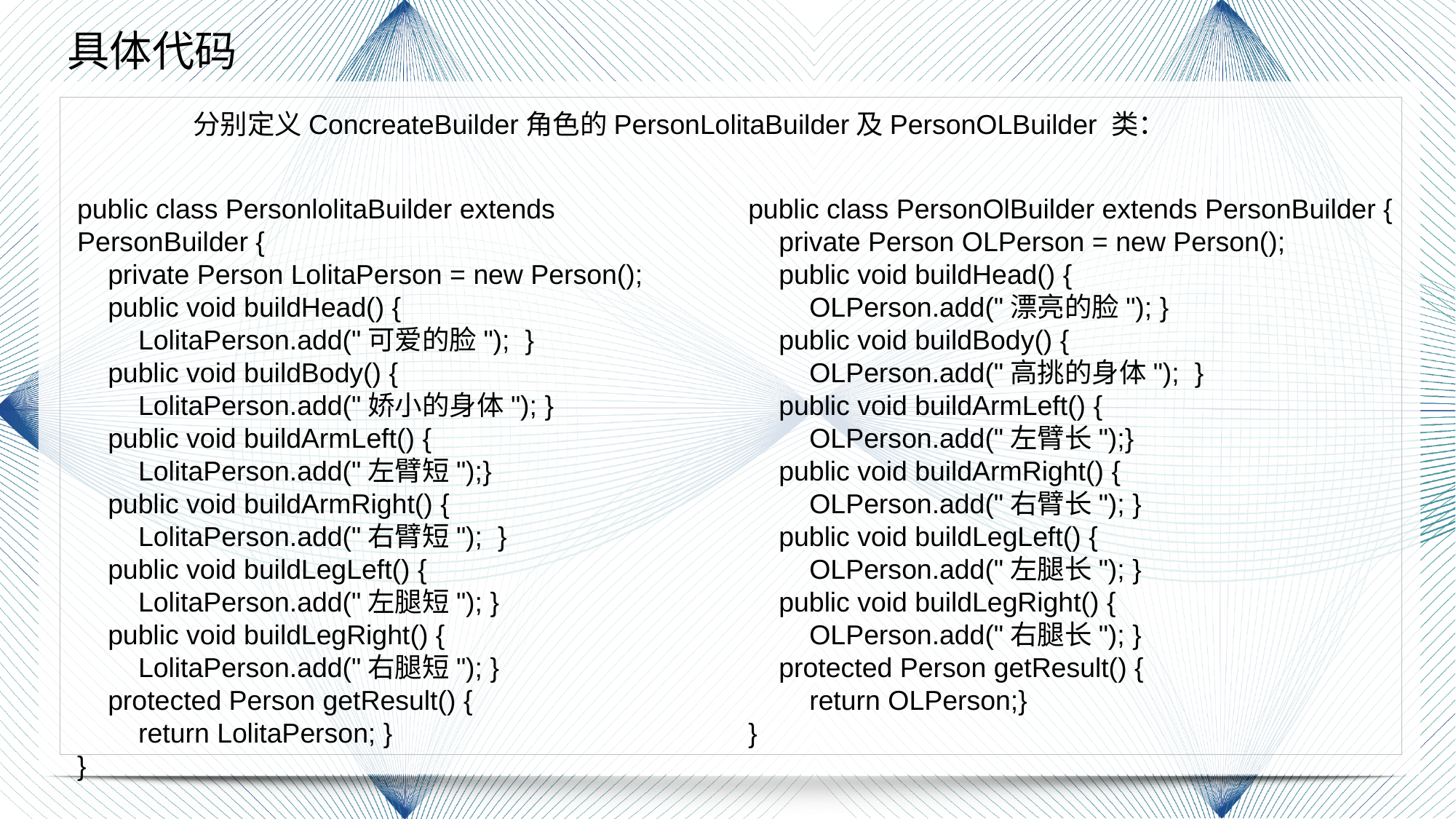

具体代码
分别定义ConcreateBuilder角色的PersonLolitaBuilder及PersonOLBuilder 类：
public class PersonlolitaBuilder extends PersonBuilder {
    private Person LolitaPerson = new Person();
    public void buildHead() {
        LolitaPerson.add("可爱的脸");  }
    public void buildBody() {
        LolitaPerson.add("娇小的身体"); }
    public void buildArmLeft() {
        LolitaPerson.add("左臂短");}
    public void buildArmRight() {
        LolitaPerson.add("右臂短");  }
    public void buildLegLeft() {
        LolitaPerson.add("左腿短"); }
    public void buildLegRight() {
        LolitaPerson.add("右腿短"); }
    protected Person getResult() {
        return LolitaPerson; }
}
public class PersonOlBuilder extends PersonBuilder {
    private Person OLPerson = new Person();
    public void buildHead() {
        OLPerson.add("漂亮的脸"); }
    public void buildBody() {
        OLPerson.add("高挑的身体");  }
    public void buildArmLeft() {
        OLPerson.add("左臂长");}
    public void buildArmRight() {
        OLPerson.add("右臂长"); }
    public void buildLegLeft() {
        OLPerson.add("左腿长"); }
    public void buildLegRight() {
        OLPerson.add("右腿长"); }
    protected Person getResult() {
        return OLPerson;}
}